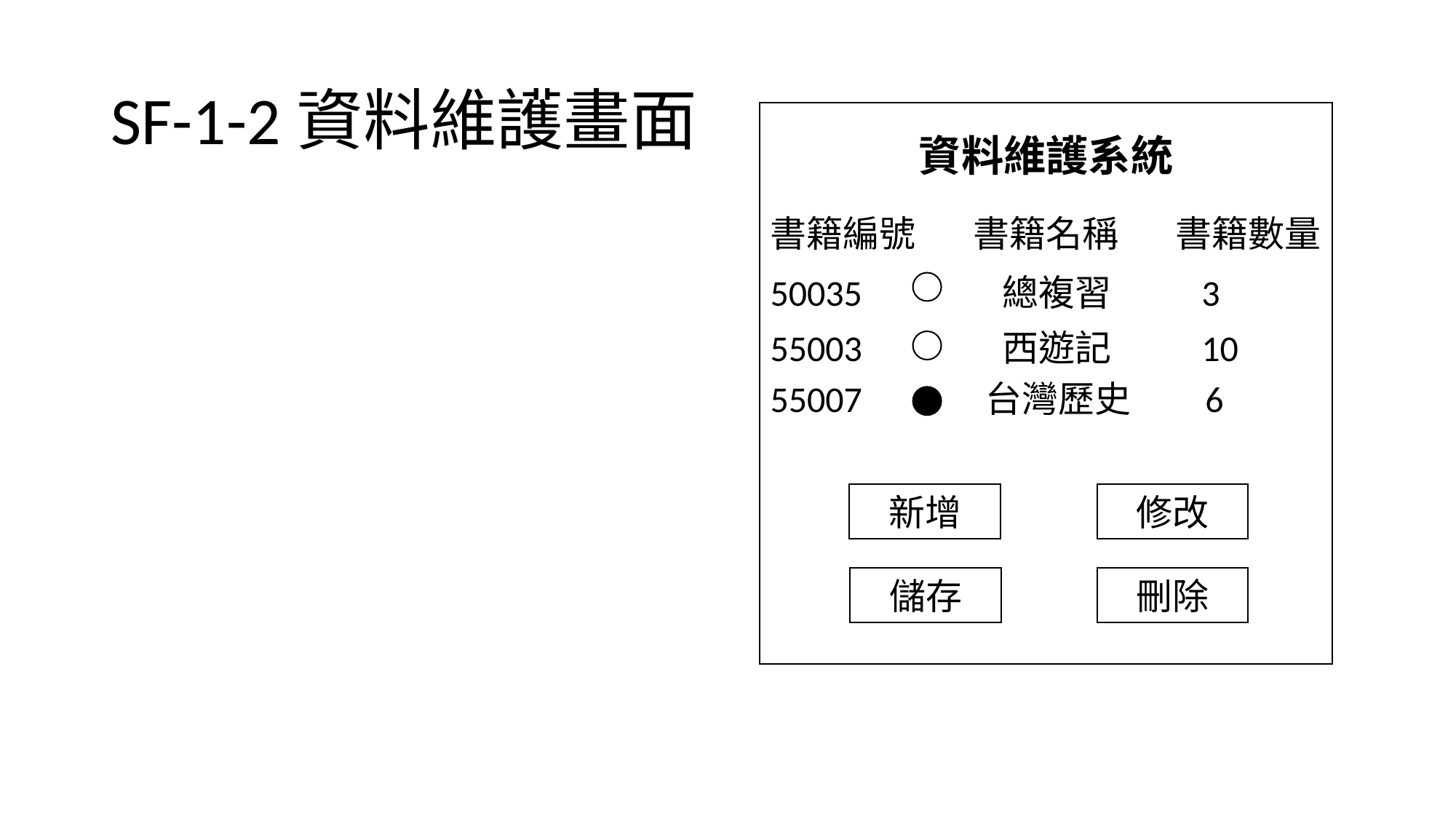

# SF-1-2資料維護畫面

資料維護系統
書籍編號       書籍名稱       書籍數量
50035                總複習          3

55003                西遊記          10

55007              台灣歷史        6

修改
新增
刪除
儲存